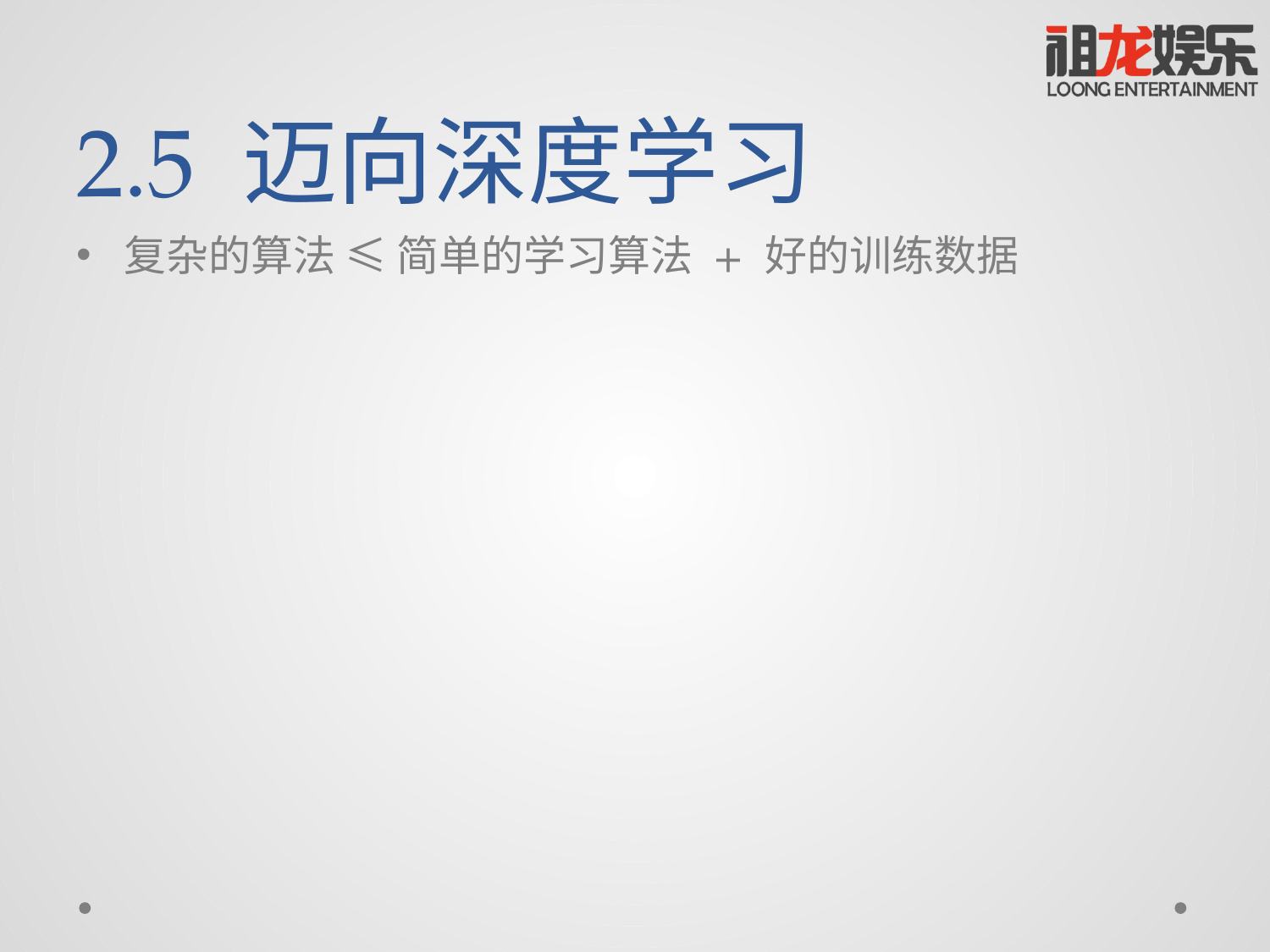

# 2.5 迈向深度学习
复杂的算法 ≤ 简单的学习算法 + 好的训练数据